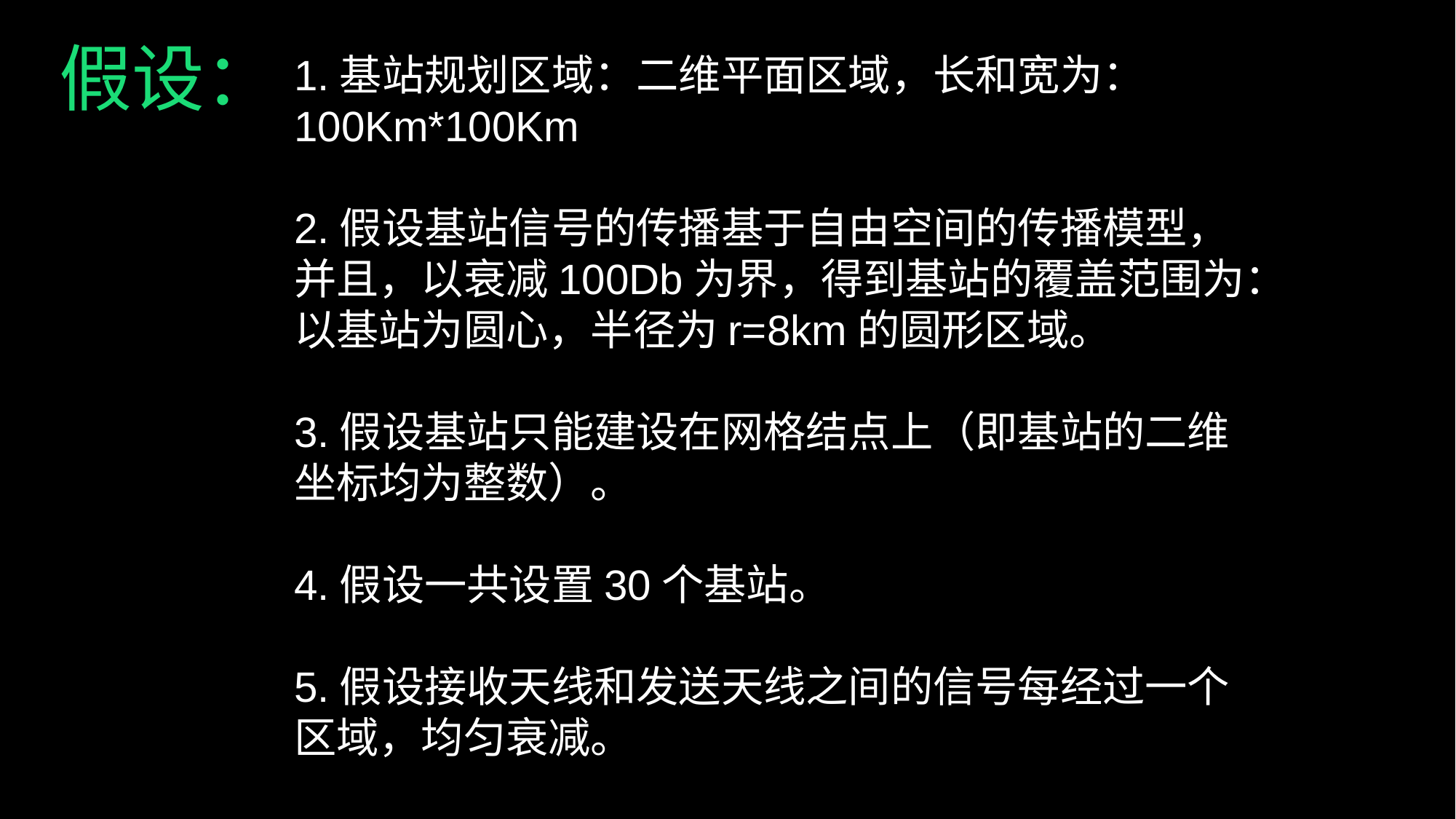

假设：
1.基站规划区域：二维平面区域，长和宽为：100Km*100Km

2.假设基站信号的传播基于自由空间的传播模型，并且，以衰减100Db为界，得到基站的覆盖范围为：以基站为圆心，半径为r=8km的圆形区域。

3.假设基站只能建设在网格结点上（即基站的二维坐标均为整数）。

4.假设一共设置30个基站。

5.假设接收天线和发送天线之间的信号每经过一个区域，均匀衰减。